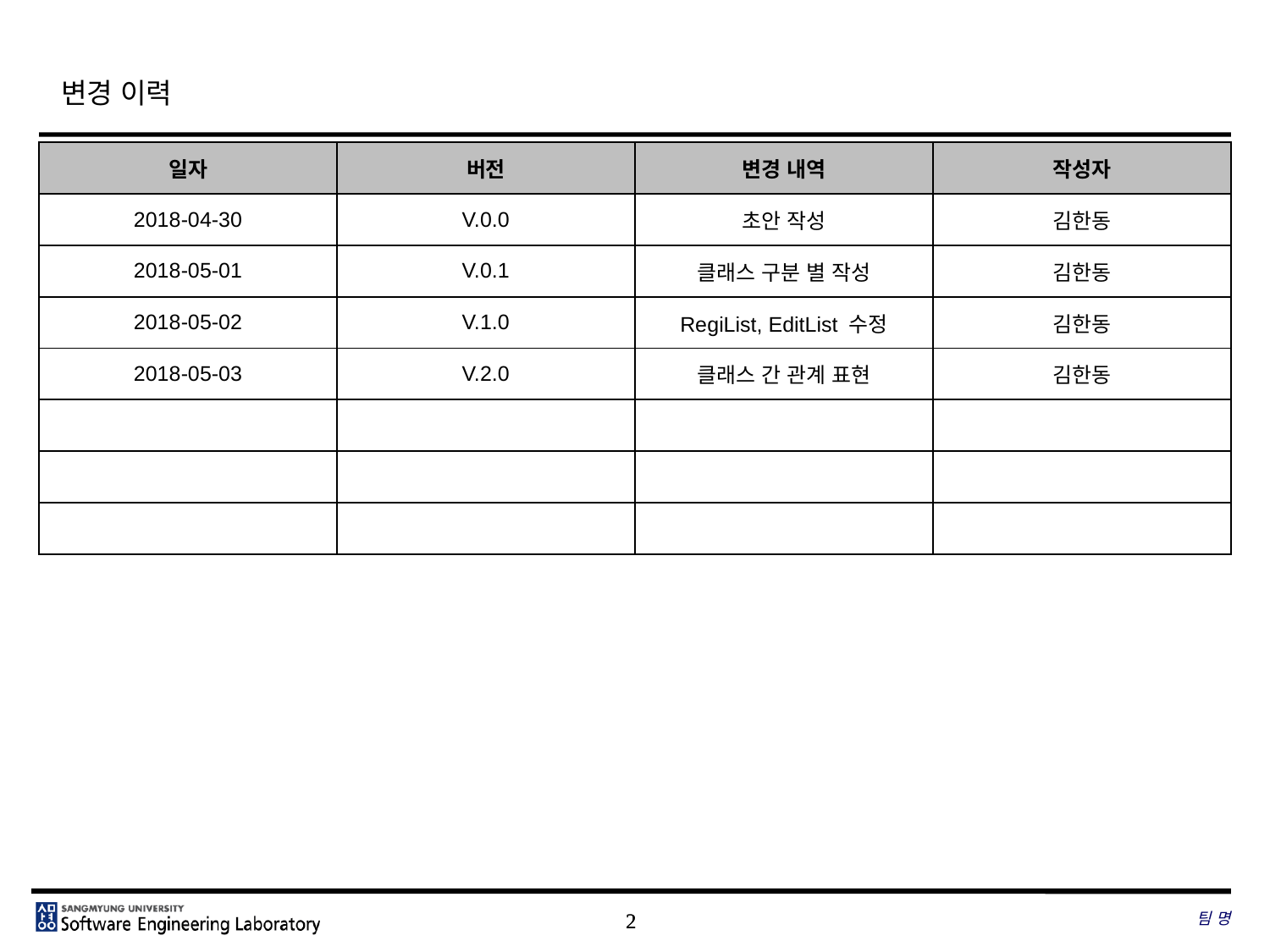

# 변경 이력
| 일자 | 버전 | 변경 내역 | 작성자 |
| --- | --- | --- | --- |
| 2018-04-30 | V.0.0 | 초안 작성 | 김한동 |
| 2018-05-01 | V.0.1 | 클래스 구분 별 작성 | 김한동 |
| 2018-05-02 | V.1.0 | RegiList, EditList 수정 | 김한동 |
| 2018-05-03 | V.2.0 | 클래스 간 관계 표현 | 김한동 |
|  |  |  |  |
|  |  |  |  |
|  |  |  |  |
팀 명